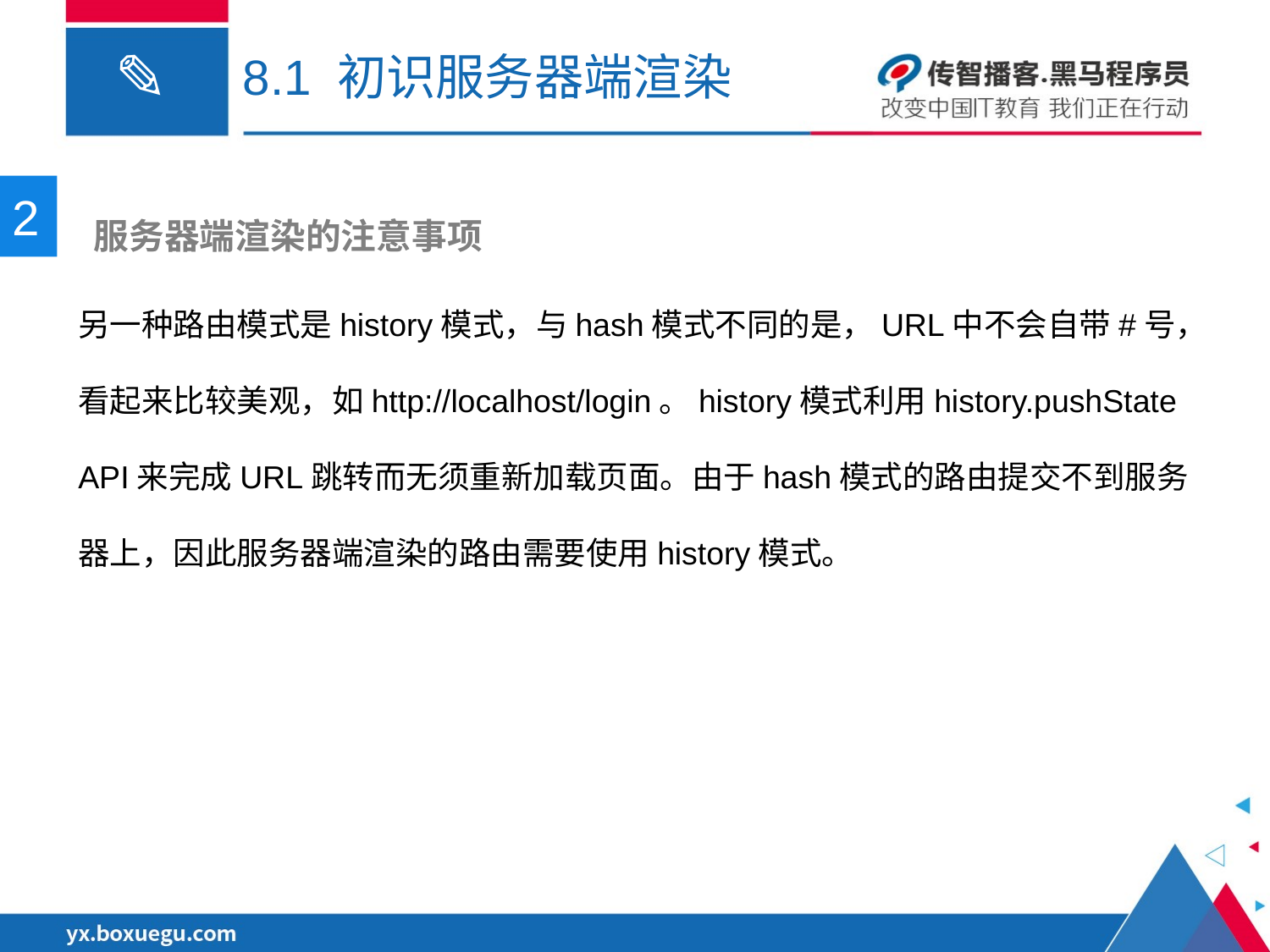

# 8.1 初识服务器端渲染

2
  服务器端渲染的注意事项
另一种路由模式是history模式，与hash模式不同的是，URL中不会自带#号，看起来比较美观，如http://localhost/login。history模式利用history.pushState API来完成URL跳转而无须重新加载页面。由于hash模式的路由提交不到服务器上，因此服务器端渲染的路由需要使用history模式。